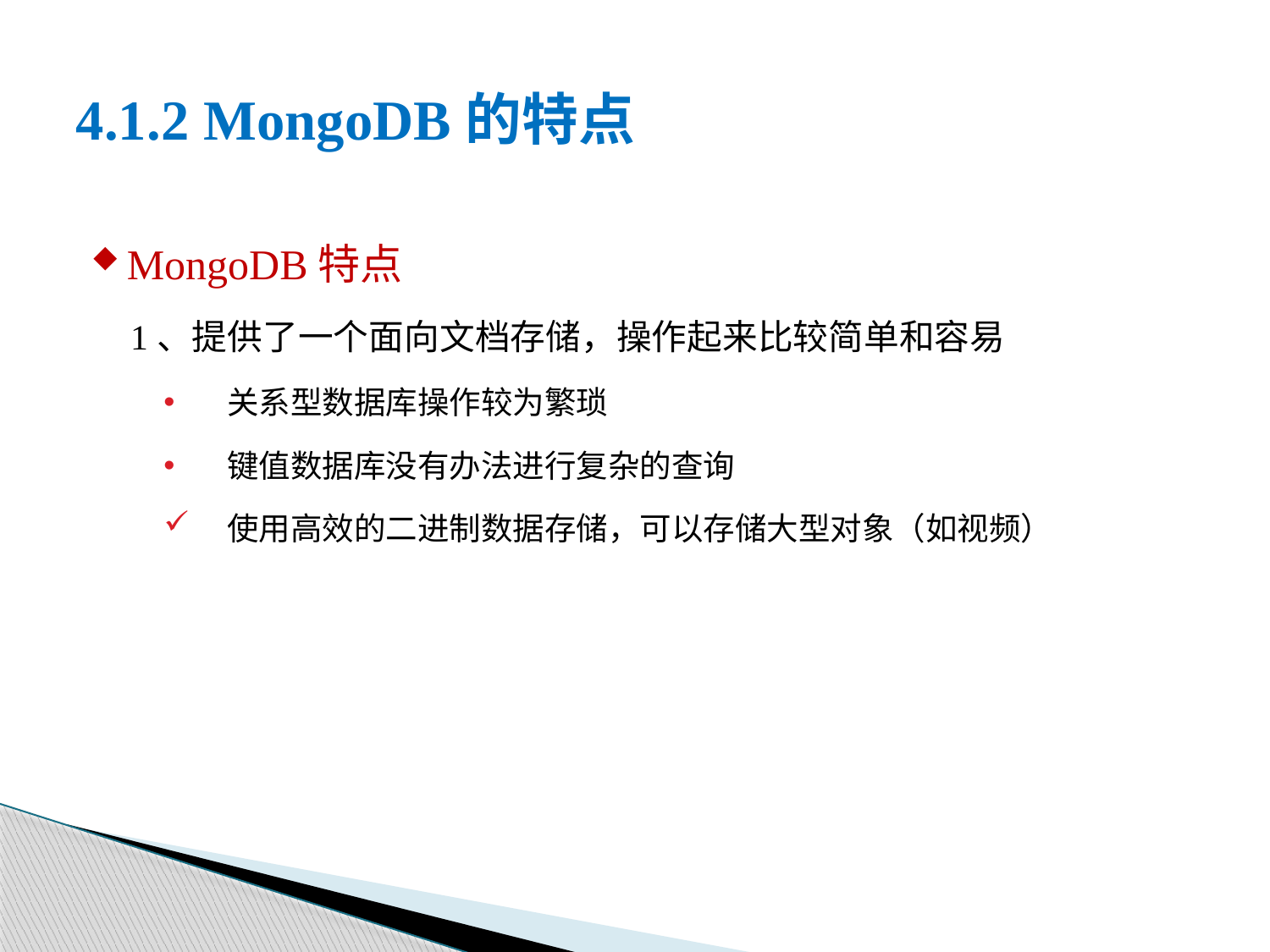

# 4.1.2 MongoDB的特点
MongoDB特点
1、提供了一个面向文档存储，操作起来比较简单和容易
关系型数据库操作较为繁琐
键值数据库没有办法进行复杂的查询
使用高效的二进制数据存储，可以存储大型对象（如视频）